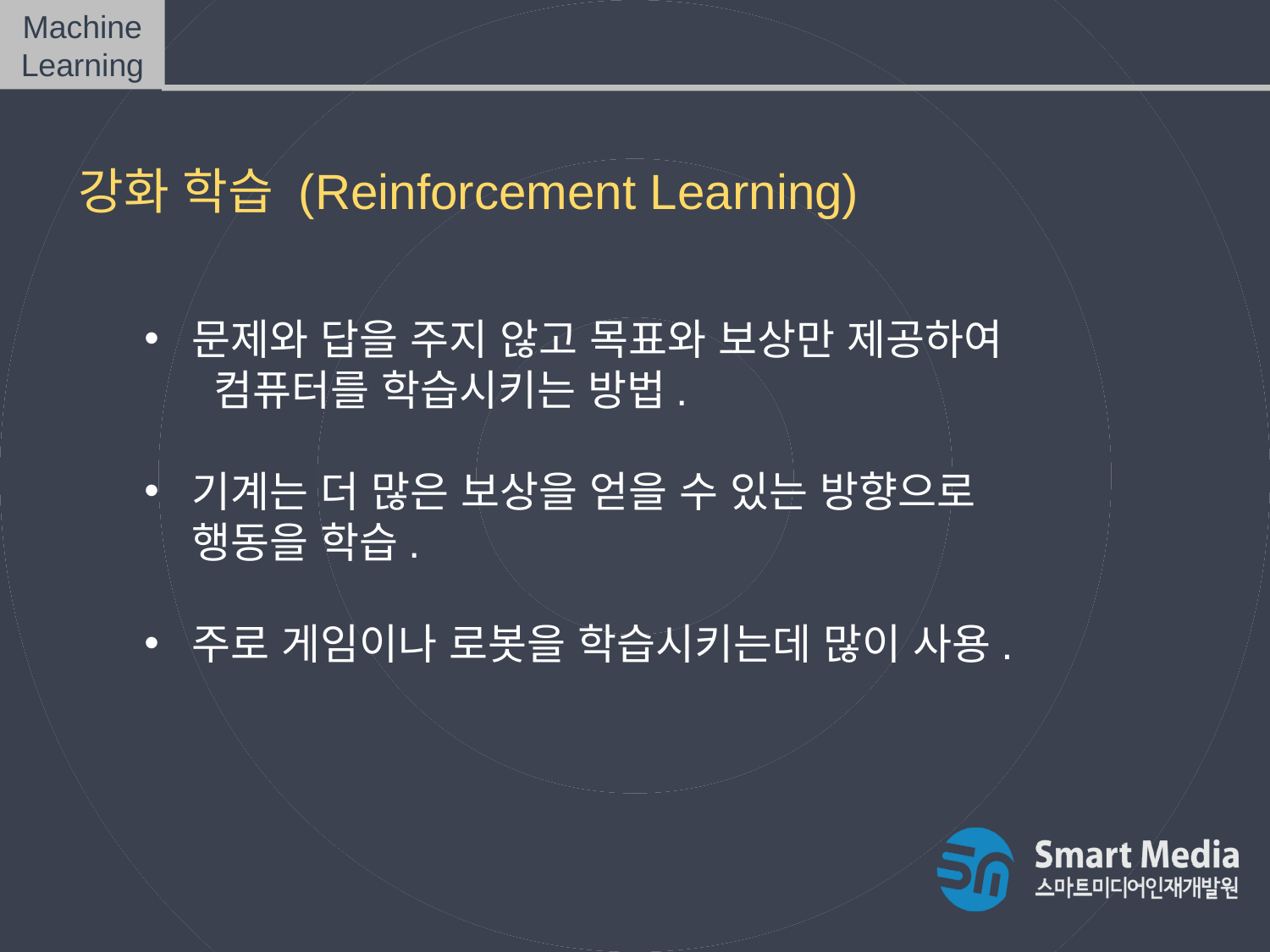

Machine Learning
머신러닝(Machine Learning) 종류

강화 학습 (Reinforcement Learning)
문제와 답을 주지 않고 목표와 보상만 제공하여
     컴퓨터를 학습시키는 방법.

기계는 더 많은 보상을 얻을 수 있는 방향으로 행동을 학습.

주로 게임이나 로봇을 학습시키는데 많이 사용.